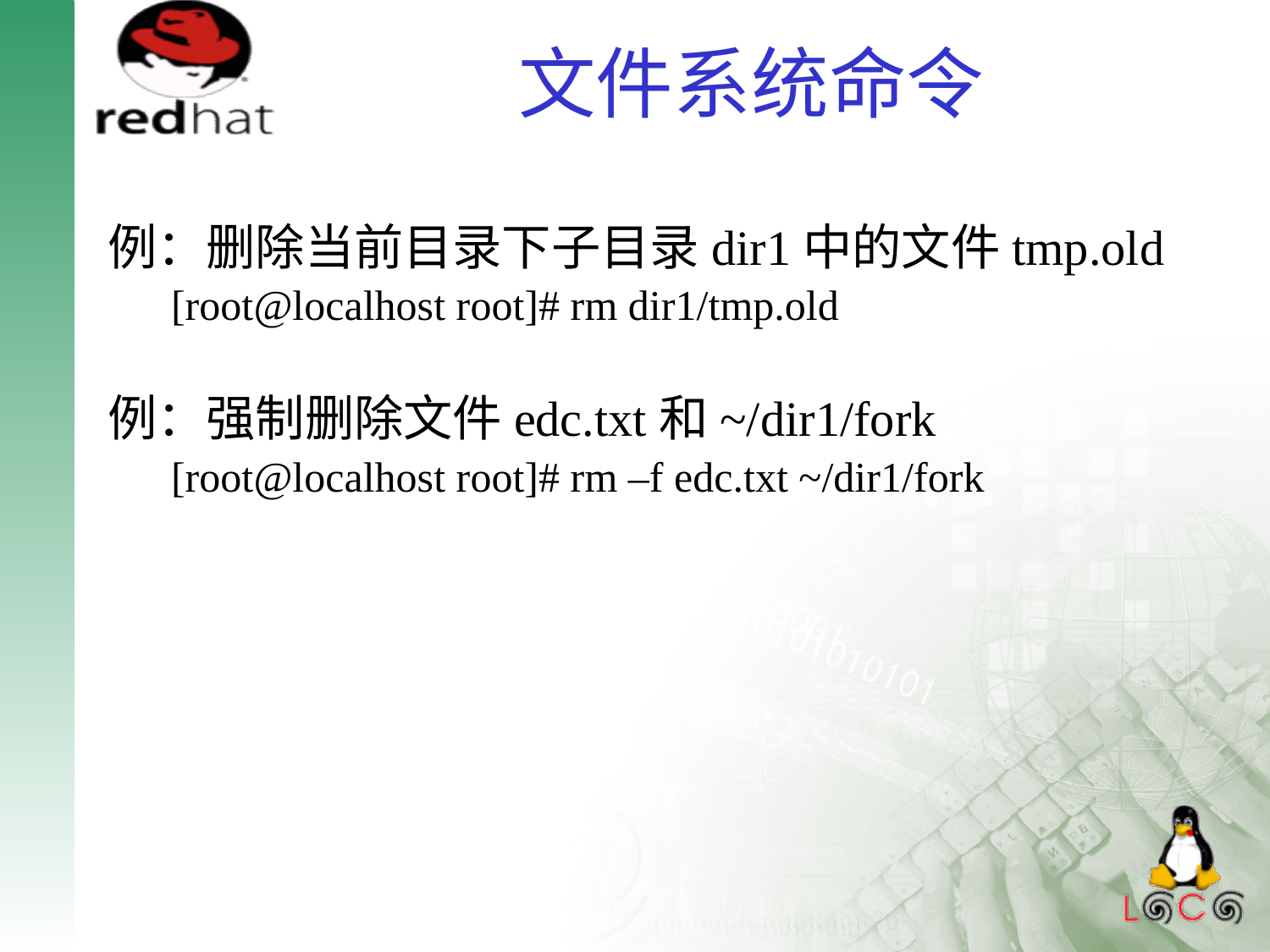

# 文件系统命令
例：删除当前目录下子目录dir1中的文件tmp.old
[root@localhost root]# rm dir1/tmp.old

例：强制删除文件edc.txt和~/dir1/fork
[root@localhost root]# rm –f edc.txt ~/dir1/fork